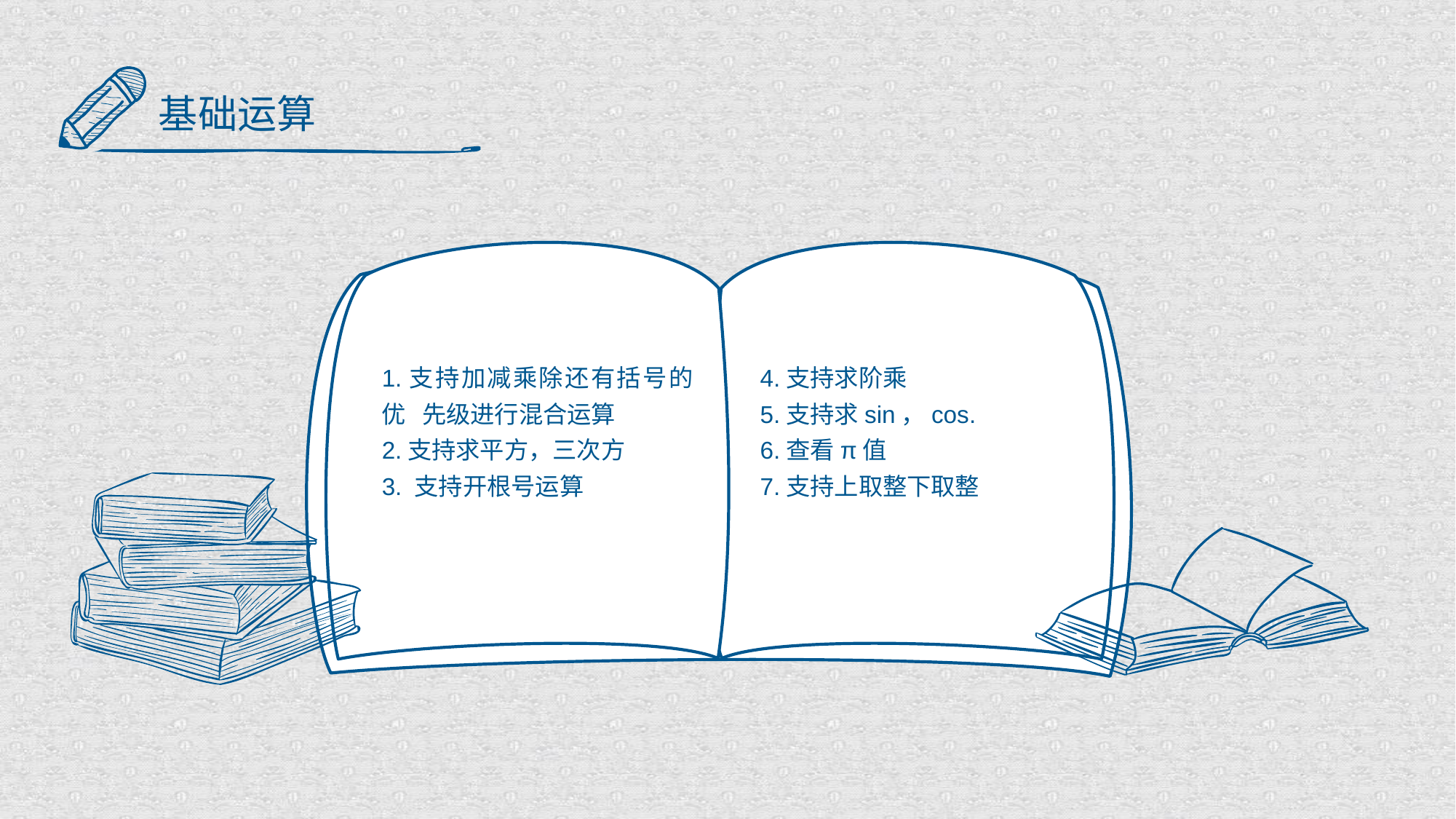

基础运算

1.支持加减乘除还有括号的优   先级进行混合运算
2.支持求平方，三次方
3. 支持开根号运算
4.支持求阶乘
5.支持求sin，cos.
6.查看π值
7.支持上取整下取整